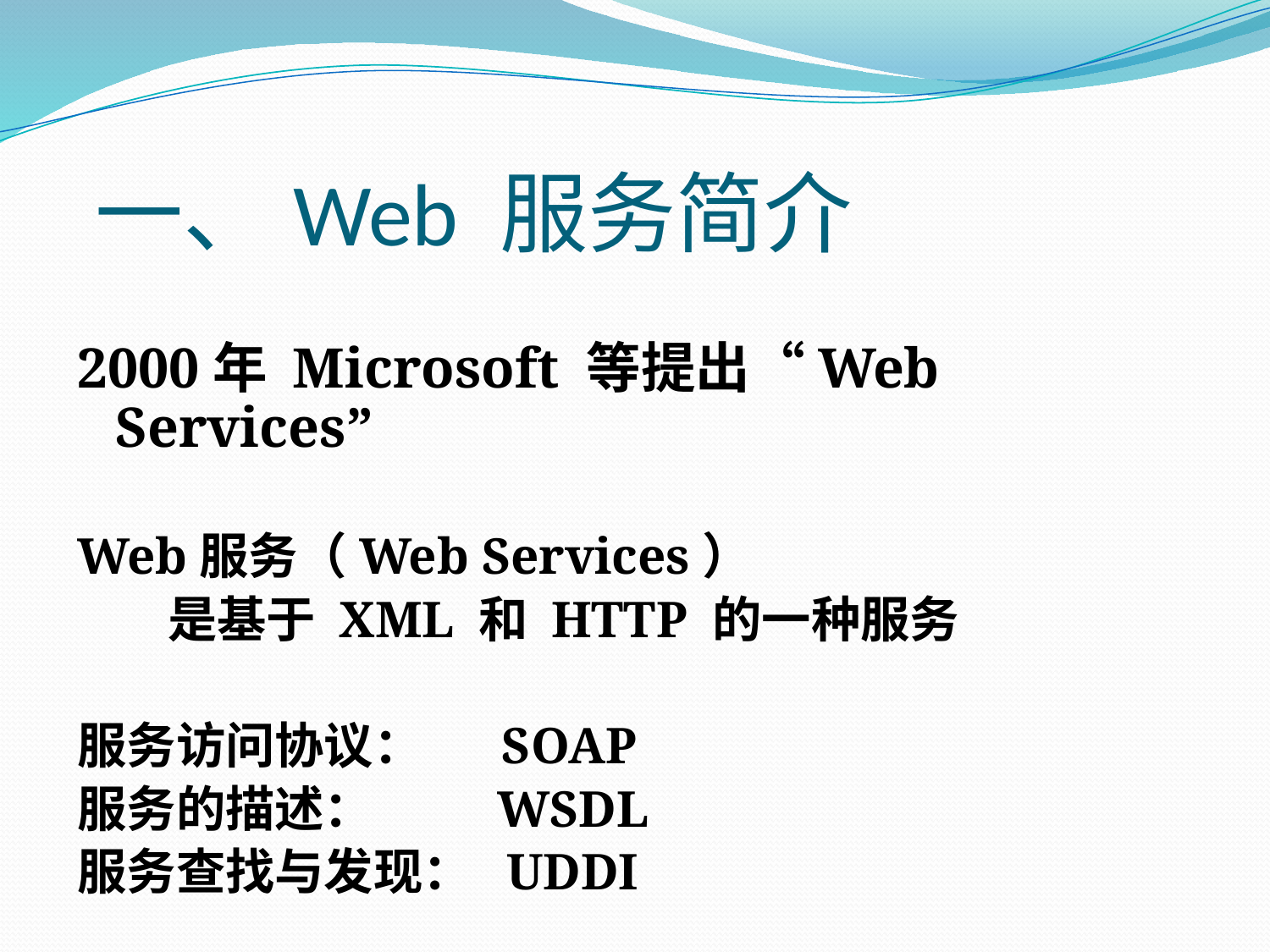

# 一、Web 服务简介
2000年 Microsoft 等提出“Web Services”

Web服务（Web Services）
       是基于 XML 和 HTTP 的一种服务

服务访问协议：      SOAP
服务的描述：          WSDL
服务查找与发现：  UDDI